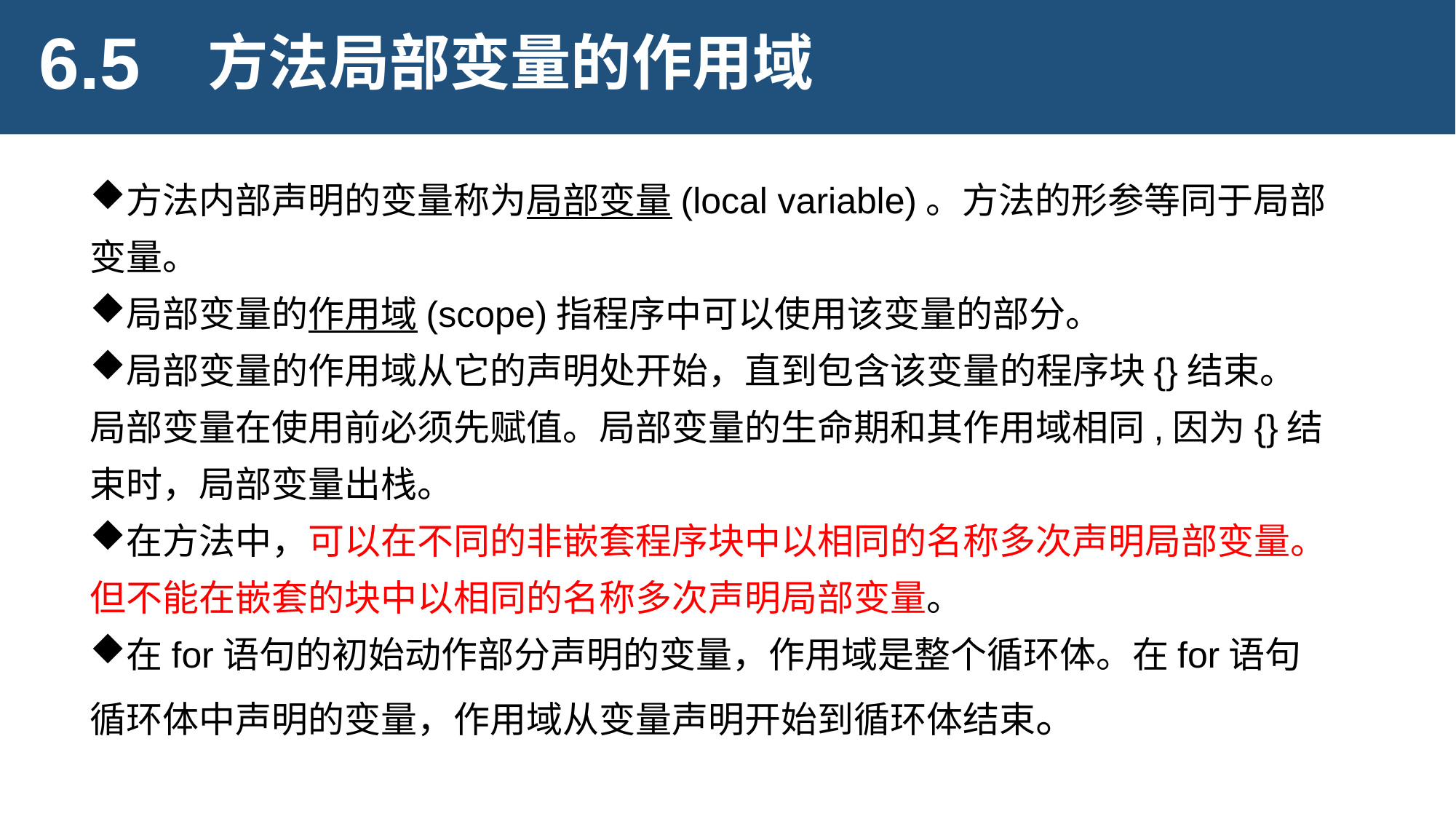

6.5
方法局部变量的作用域

方法内部声明的变量称为局部变量(local variable)。方法的形参等同于局部变量。
局部变量的作用域(scope)指程序中可以使用该变量的部分。
局部变量的作用域从它的声明处开始，直到包含该变量的程序块{}结束。局部变量在使用前必须先赋值。局部变量的生命期和其作用域相同,因为{}结束时，局部变量出栈。
在方法中，可以在不同的非嵌套程序块中以相同的名称多次声明局部变量。但不能在嵌套的块中以相同的名称多次声明局部变量。
在for语句的初始动作部分声明的变量，作用域是整个循环体。在for语句循环体中声明的变量，作用域从变量声明开始到循环体结束。